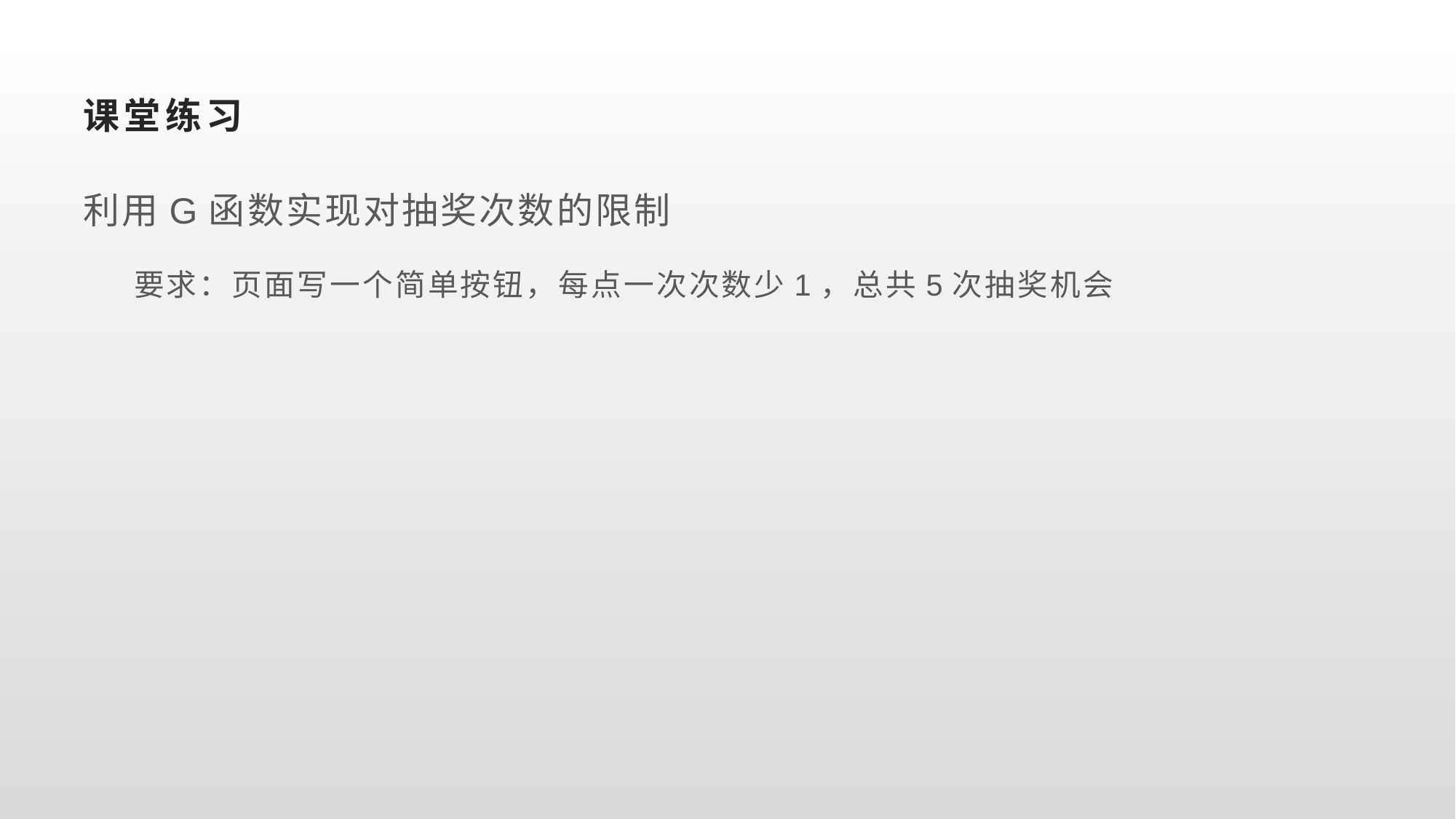

# 课堂练习
利用G函数实现对抽奖次数的限制
    要求：页面写一个简单按钮，每点一次次数少1，总共5次抽奖机会